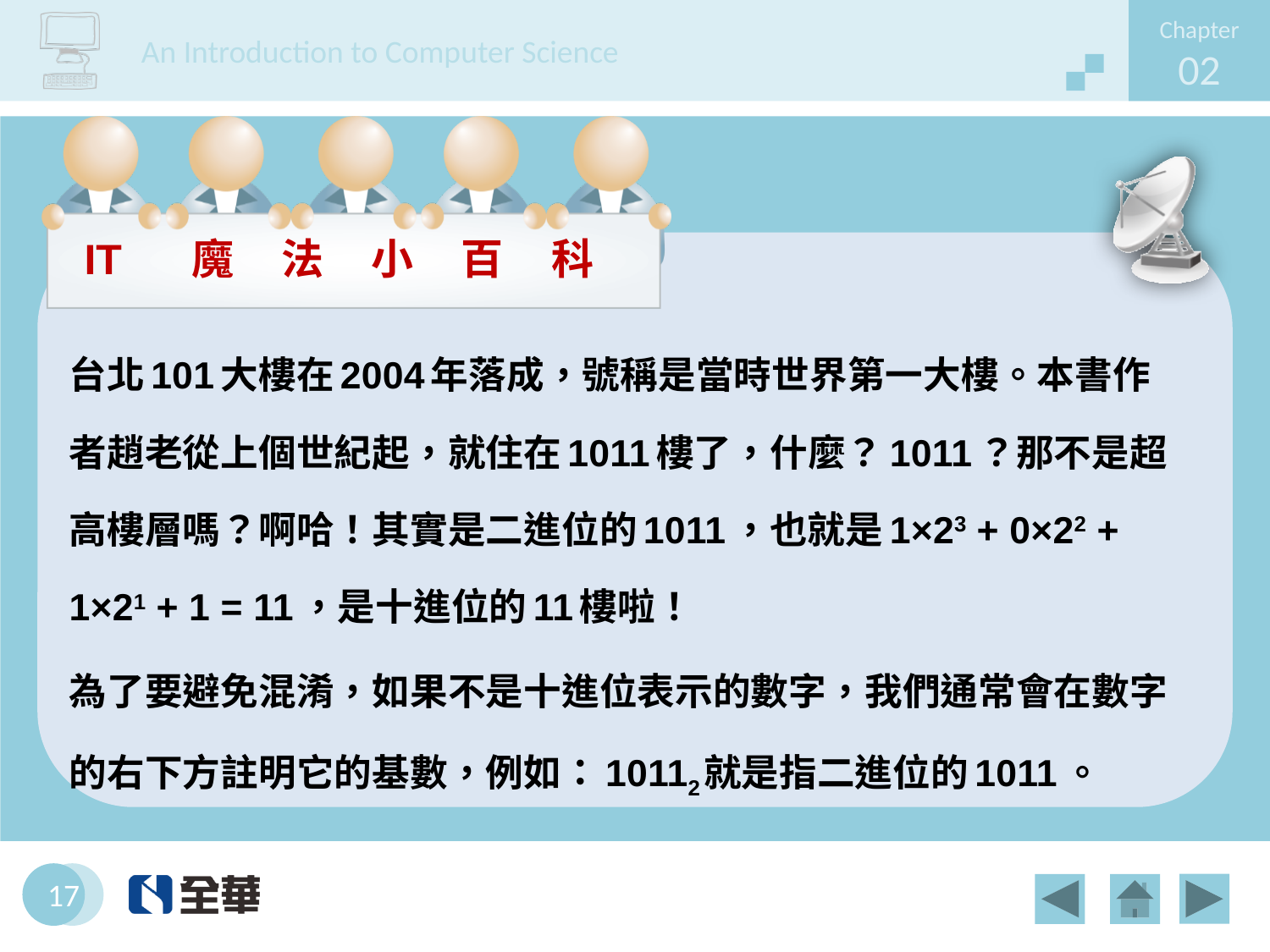

台北101大樓在2004年落成，號稱是當時世界第一大樓。本書作者趙老從上個世紀起，就住在1011樓了，什麼？1011？那不是超高樓層嗎？啊哈！其實是二進位的1011，也就是1×23 + 0×22 + 1×21 + 1 = 11，是十進位的11樓啦！
為了要避免混淆，如果不是十進位表示的數字，我們通常會在數字的右下方註明它的基數，例如：10112就是指二進位的1011。